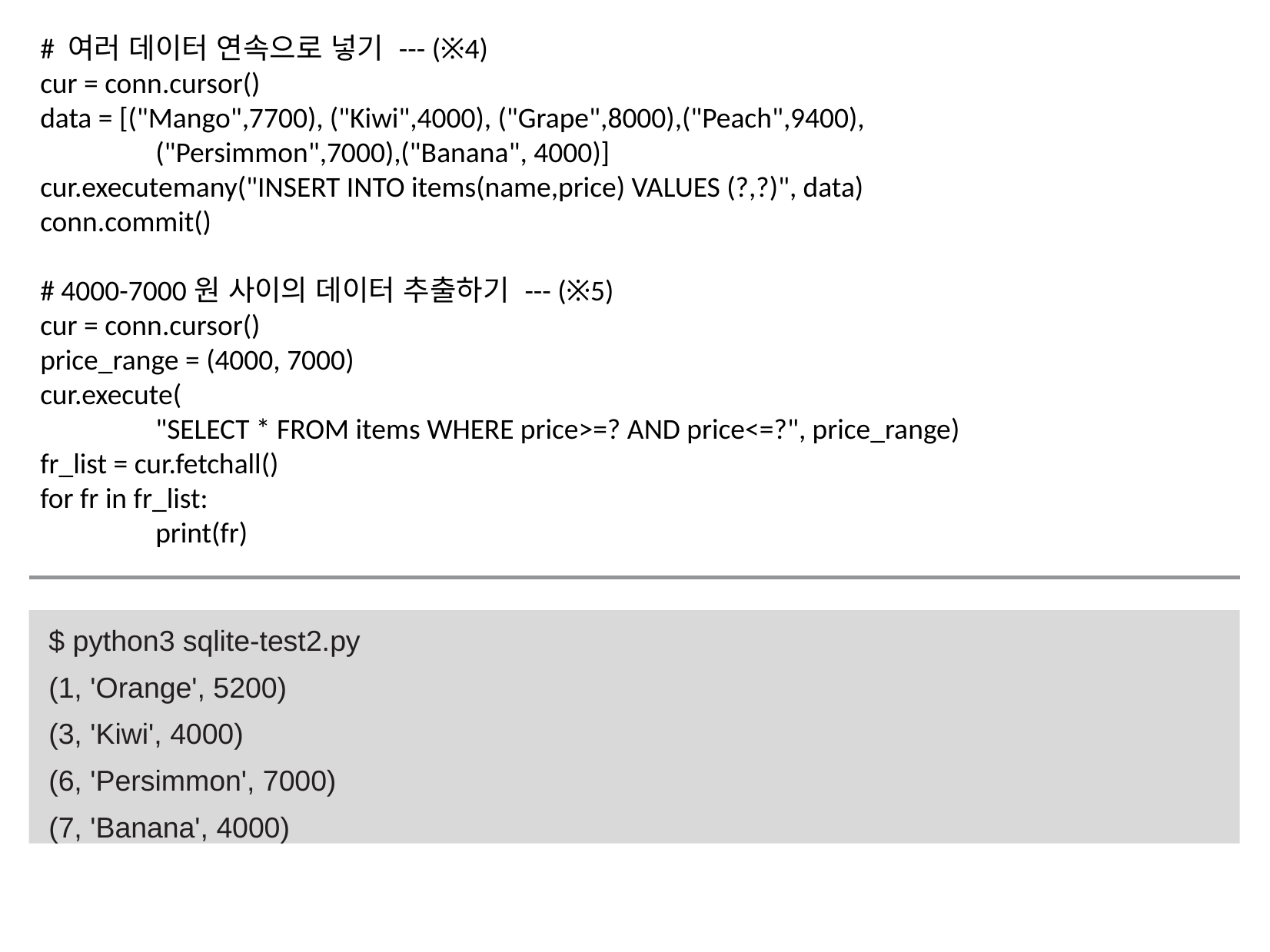

# 여러 데이터 연속으로 넣기 --- (※4)
cur = conn.cursor()
data = [("Mango",7700), ("Kiwi",4000), ("Grape",8000),("Peach",9400),
	("Persimmon",7000),("Banana", 4000)]
cur.executemany("INSERT INTO items(name,price) VALUES (?,?)", data)
conn.commit()

# 4000-7000원 사이의 데이터 추출하기 --- (※5)
cur = conn.cursor()
price_range = (4000, 7000)
cur.execute(
	"SELECT * FROM items WHERE price>=? AND price<=?", price_range)
fr_list = cur.fetchall()
for fr in fr_list:
	print(fr)

$ python3 sqlite-test2.py
(1, 'Orange', 5200)
(3, 'Kiwi', 4000)
(6, 'Persimmon', 7000)
(7, 'Banana', 4000)